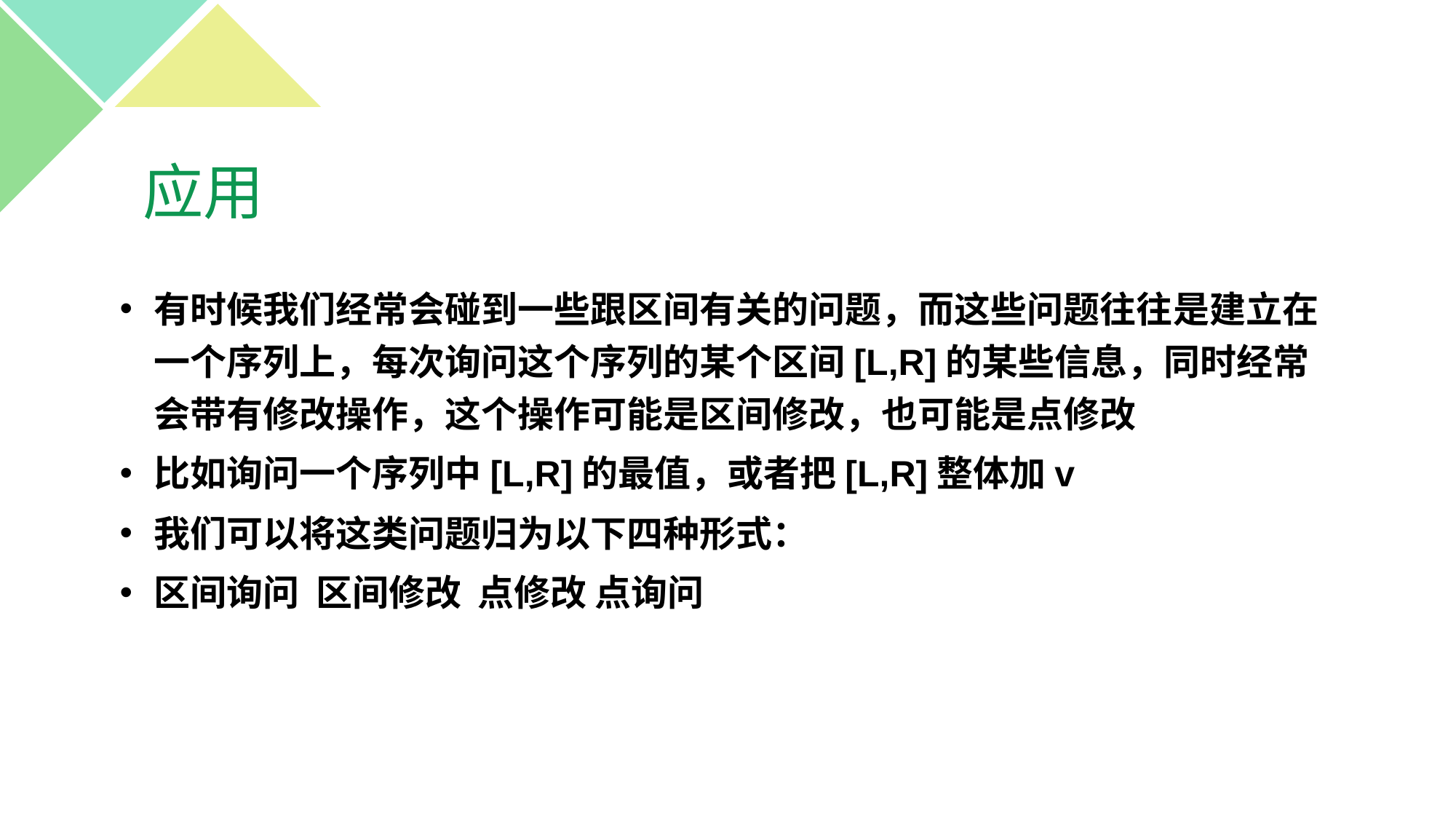

# 应用
有时候我们经常会碰到一些跟区间有关的问题，而这些问题往往是建立在一个序列上，每次询问这个序列的某个区间[L,R]的某些信息，同时经常会带有修改操作，这个操作可能是区间修改，也可能是点修改
比如询问一个序列中[L,R]的最值，或者把[L,R]整体加v
我们可以将这类问题归为以下四种形式：
区间询问  区间修改  点修改 点询问